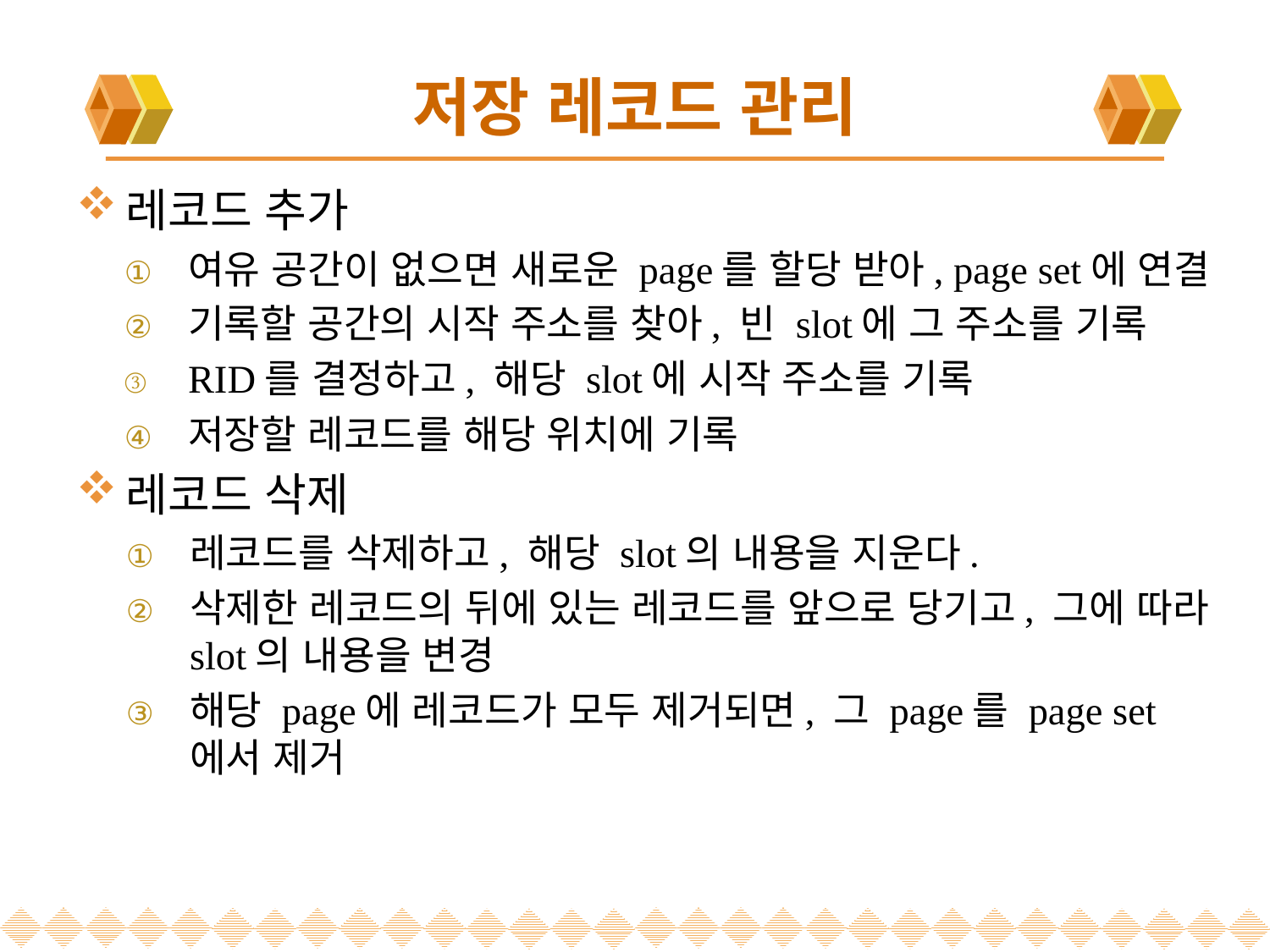

# 저장 레코드 관리
레코드 추가
여유 공간이 없으면 새로운 page를 할당 받아, page set에 연결
기록할 공간의 시작 주소를 찾아, 빈 slot에 그 주소를 기록
RID를 결정하고, 해당 slot에 시작 주소를 기록
저장할 레코드를 해당 위치에 기록
레코드 삭제
레코드를 삭제하고, 해당 slot의 내용을 지운다.
삭제한 레코드의 뒤에 있는 레코드를 앞으로 당기고, 그에 따라 slot의 내용을 변경
해당 page에 레코드가 모두 제거되면, 그 page를 page set에서 제거